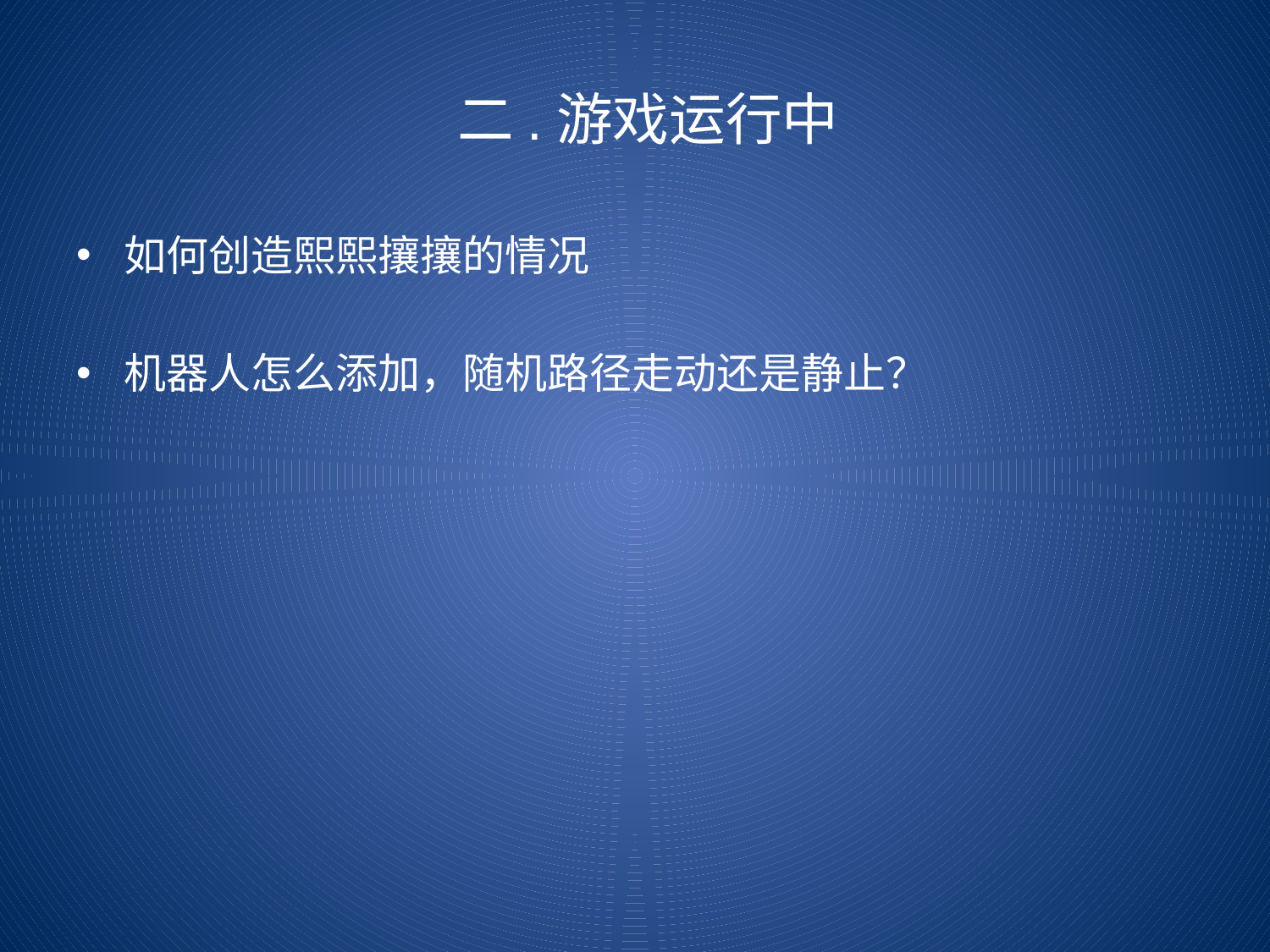

# 二.游戏运行中
如何创造熙熙攘攘的情况

机器人怎么添加，随机路径走动还是静止？